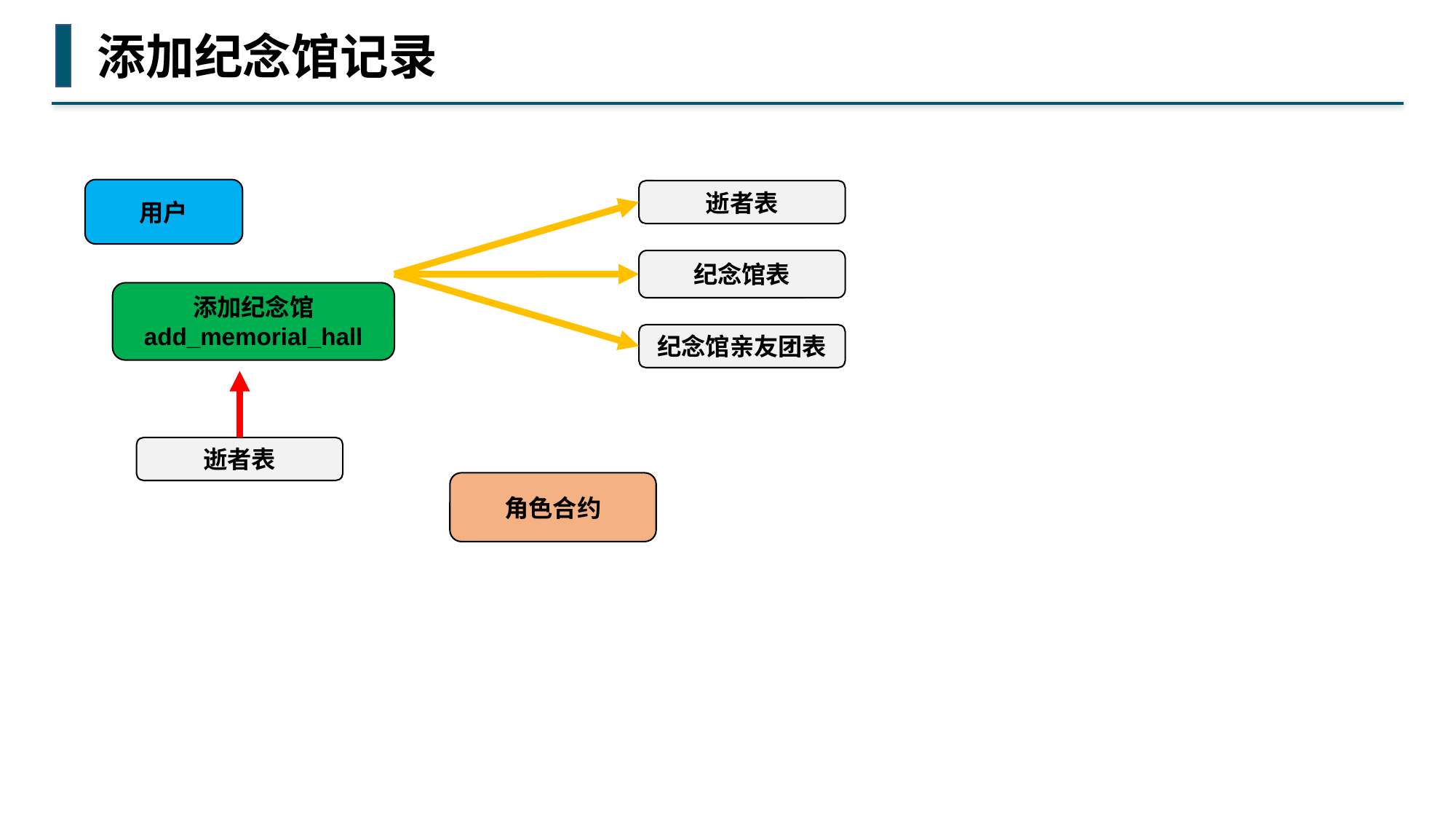

添加纪念馆记录

用户
逝者表
纪念馆表
添加纪念馆
add_memorial_hall
纪念馆亲友团表
逝者表
角色合约